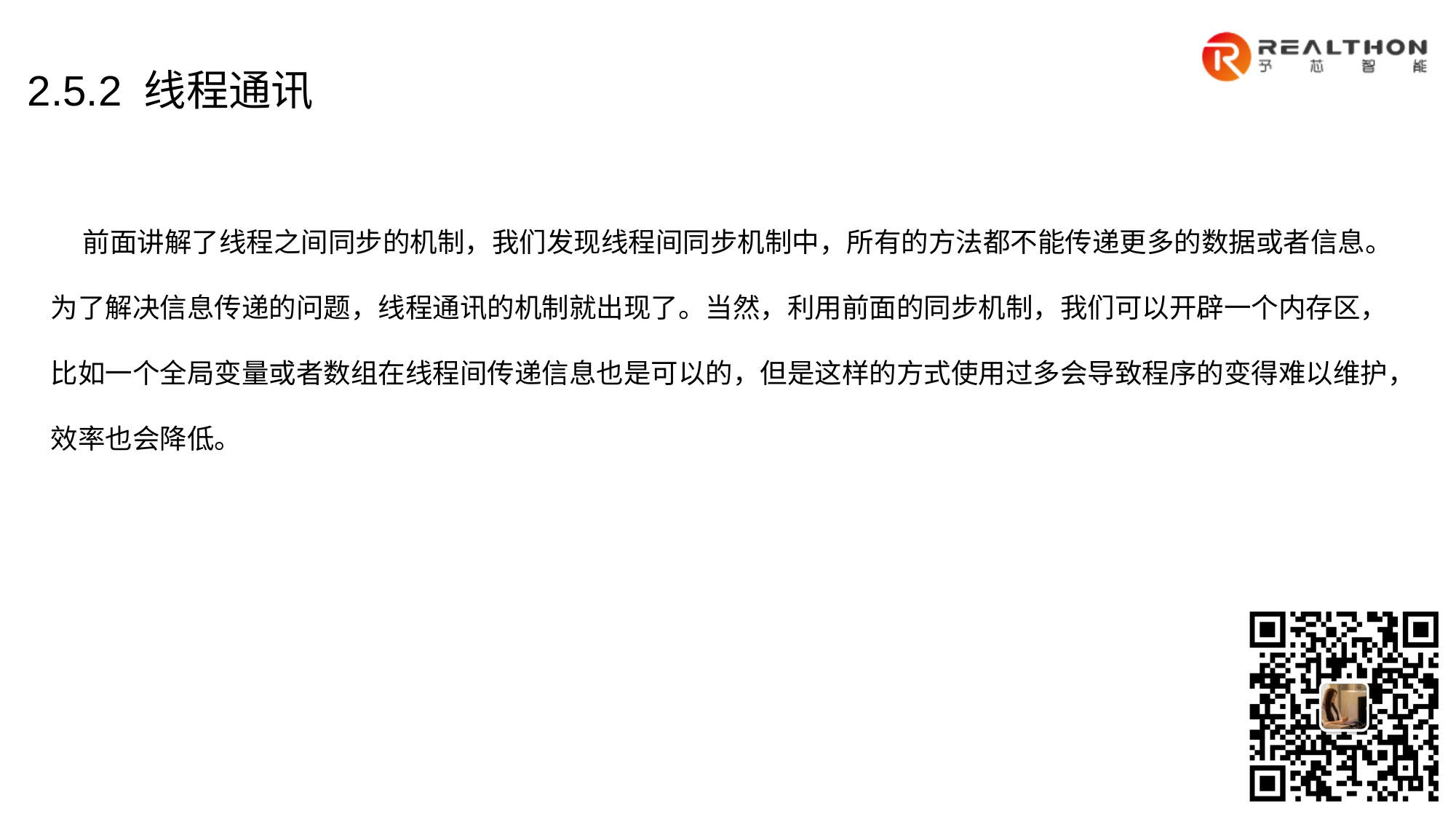

2.5.2 线程通讯
前面讲解了线程之间同步的机制，我们发现线程间同步机制中，所有的方法都不能传递更多的数据或者信息。为了解决信息传递的问题，线程通讯的机制就出现了。当然，利用前面的同步机制，我们可以开辟一个内存区，比如一个全局变量或者数组在线程间传递信息也是可以的，但是这样的方式使用过多会导致程序的变得难以维护，效率也会降低。